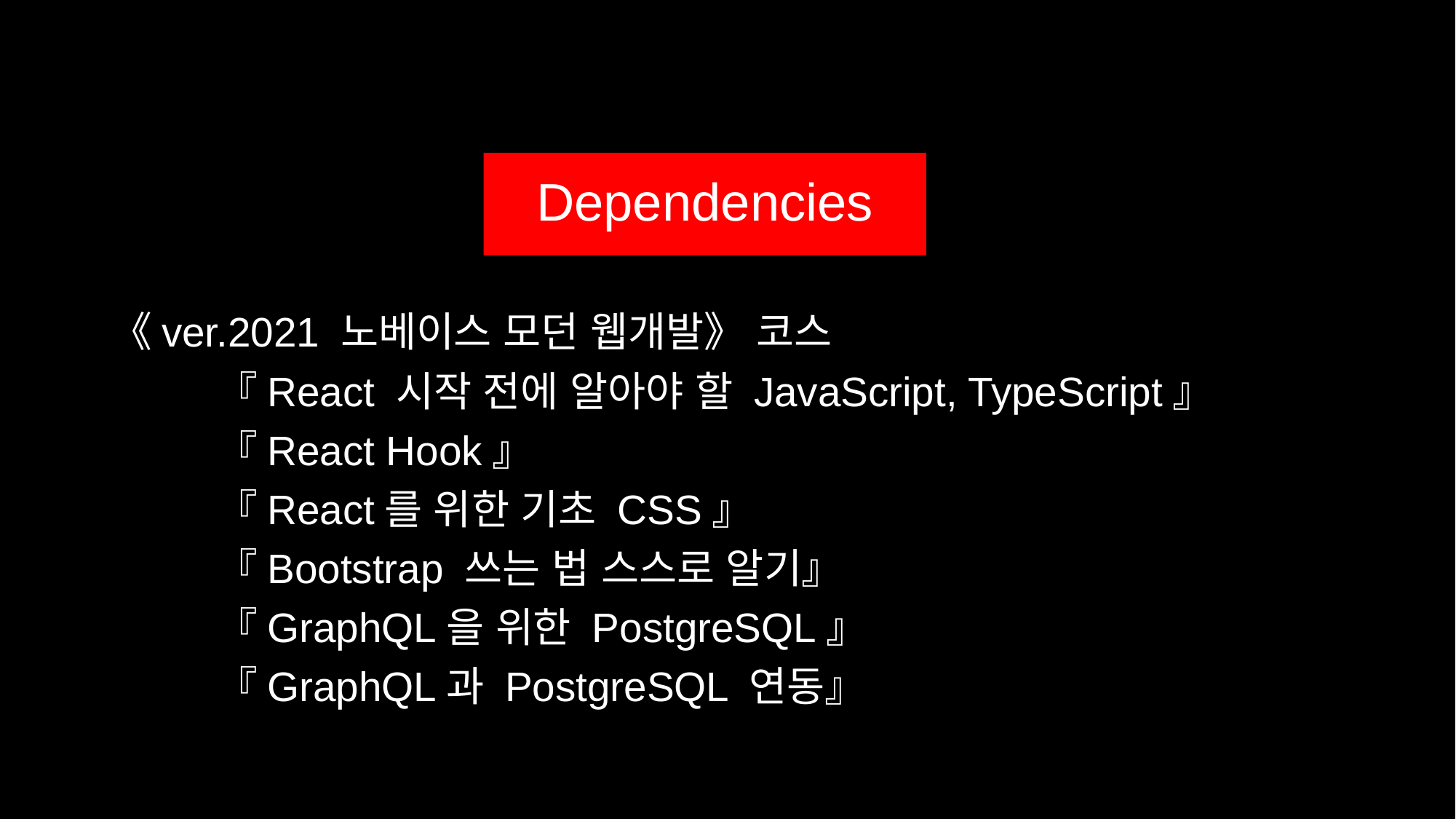

# Dependencies
《ver.2021 노베이스 모던 웹개발》 코스
     	『React 시작 전에 알아야 할 JavaScript, TypeScript』
     	『React Hook』
	『React를 위한 기초 CSS』
	『Bootstrap 쓰는 법 스스로 알기』
	『GraphQL을 위한 PostgreSQL』
	『GraphQL과 PostgreSQL 연동』